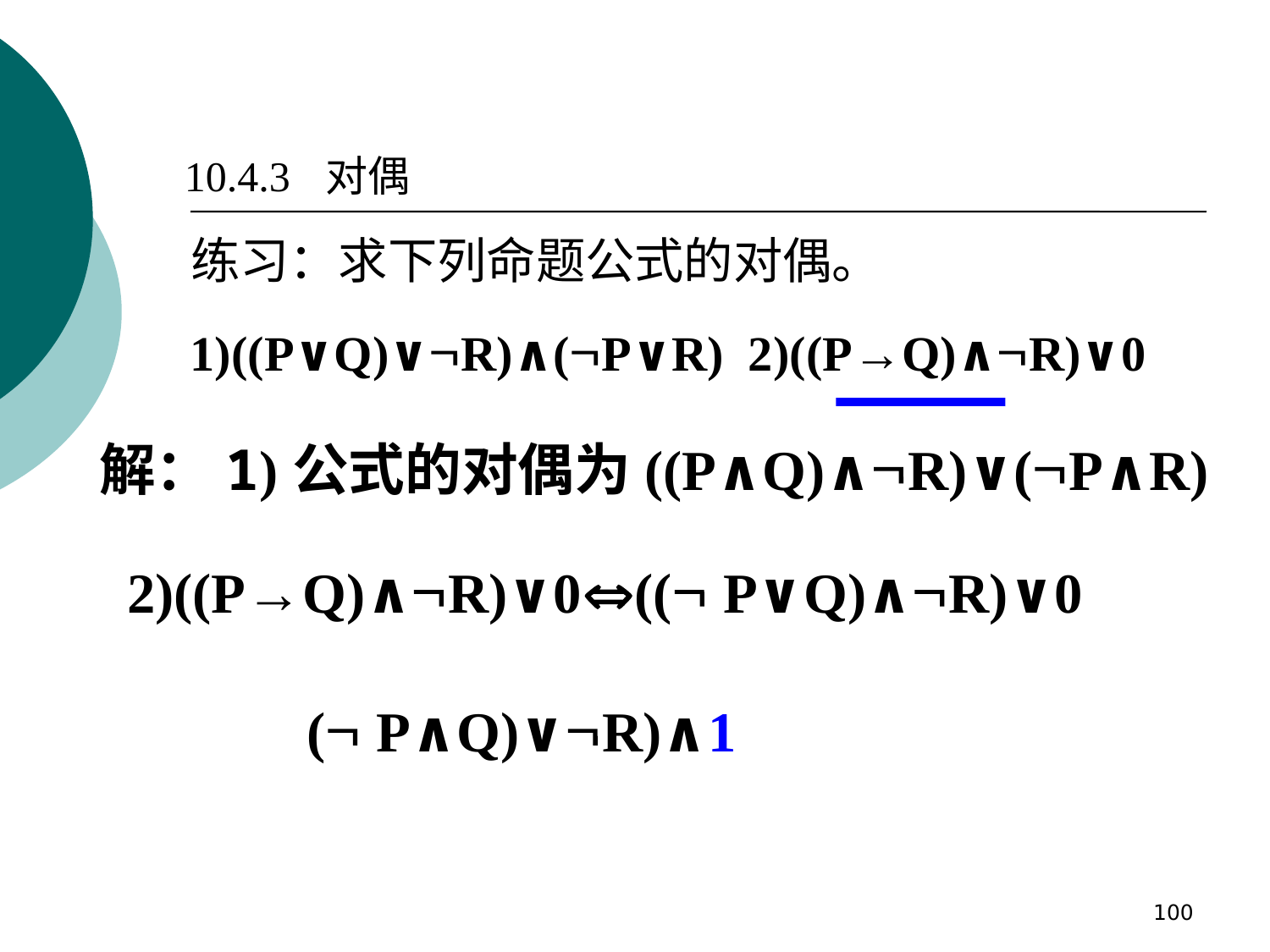

10.4.3 对偶
练习：求下列命题公式的对偶。
1)((P∨Q)∨¬R)∧(¬P∨R)  2)((P→Q)∧¬R)∨0

解：1)公式的对偶为((P∧Q)∧¬R)∨(¬P∧R)
2)((P→Q)∧¬R)∨0⇔((¬ P∨Q)∧¬R)∨0
(¬ P∧Q)∨¬R)∧1
100